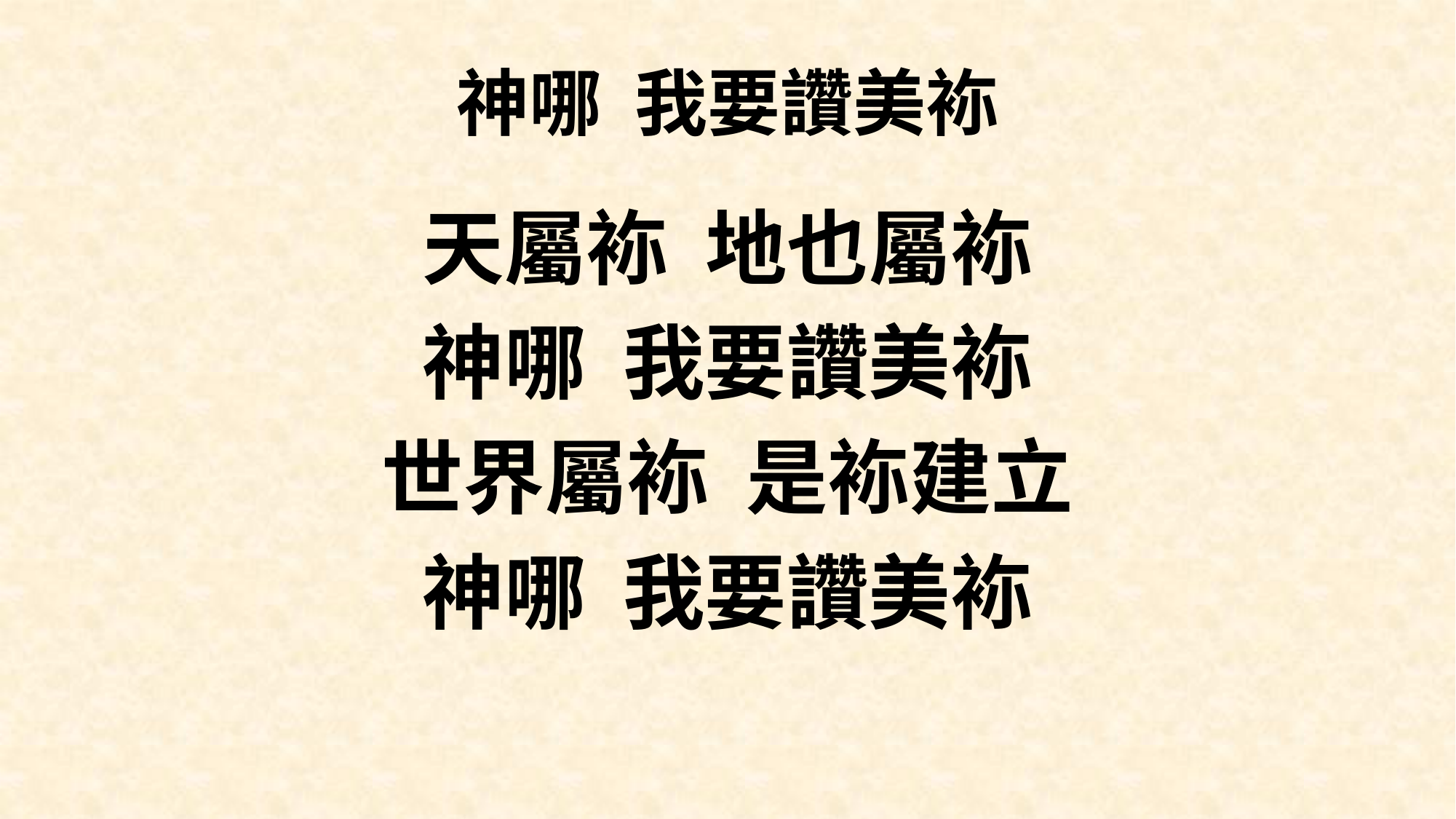

# 神哪  我要讚美袮
天屬袮  地也屬袮
神哪  我要讚美袮
世界屬袮  是袮建立
神哪  我要讚美袮